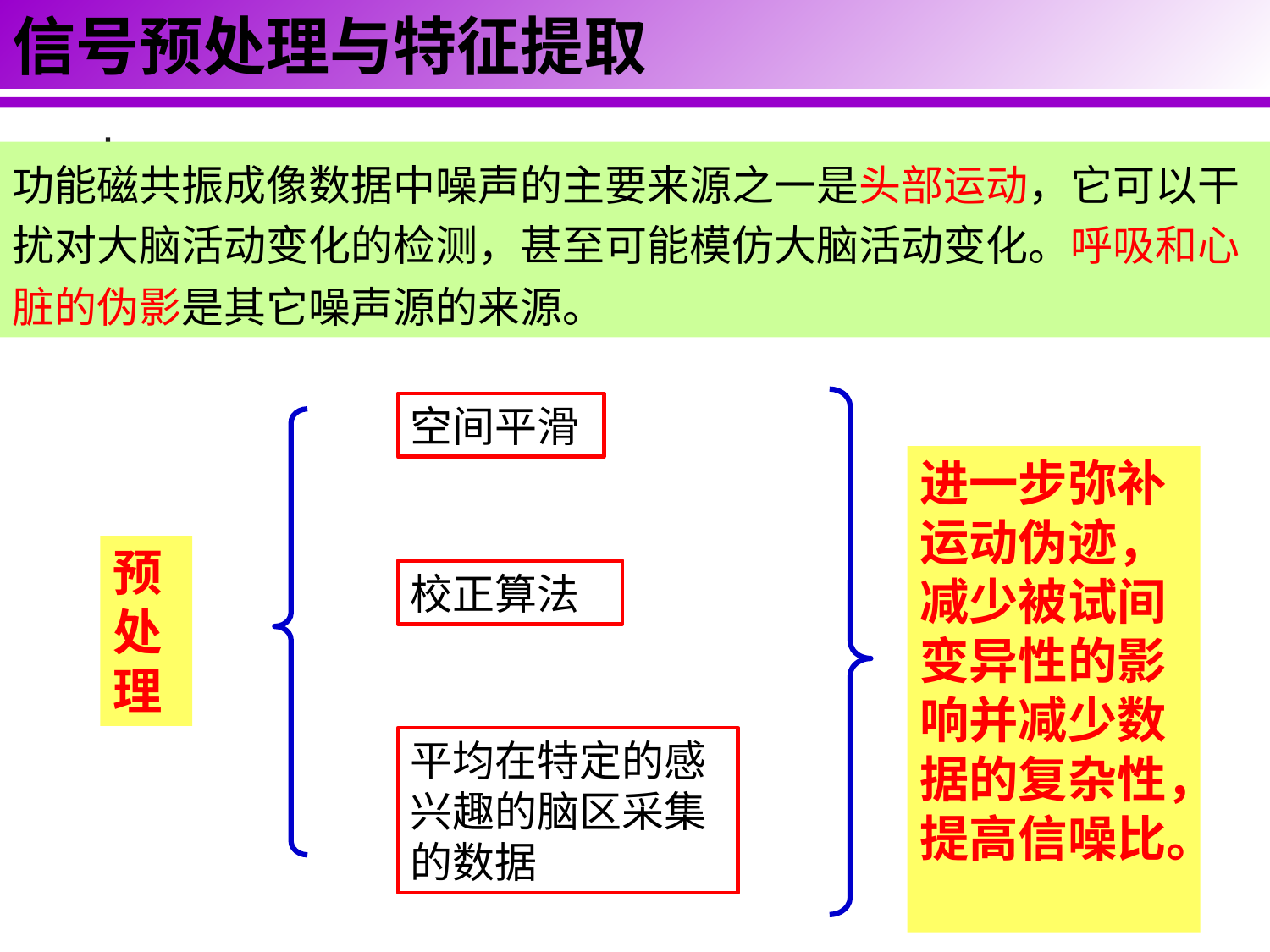

信号预处理与特征提取

功能磁共振成像数据中噪声的主要来源之一是头部运动，它可以干扰对大脑活动变化的检测，甚至可能模仿大脑活动变化。呼吸和心脏的伪影是其它噪声源的来源。

进一步弥补运动伪迹， 减少被试间变异性的影响并减少数据的复杂性，提高信噪比。
空间平滑

校正算法
平均在特定的感兴趣的脑区采集的数据
预处理